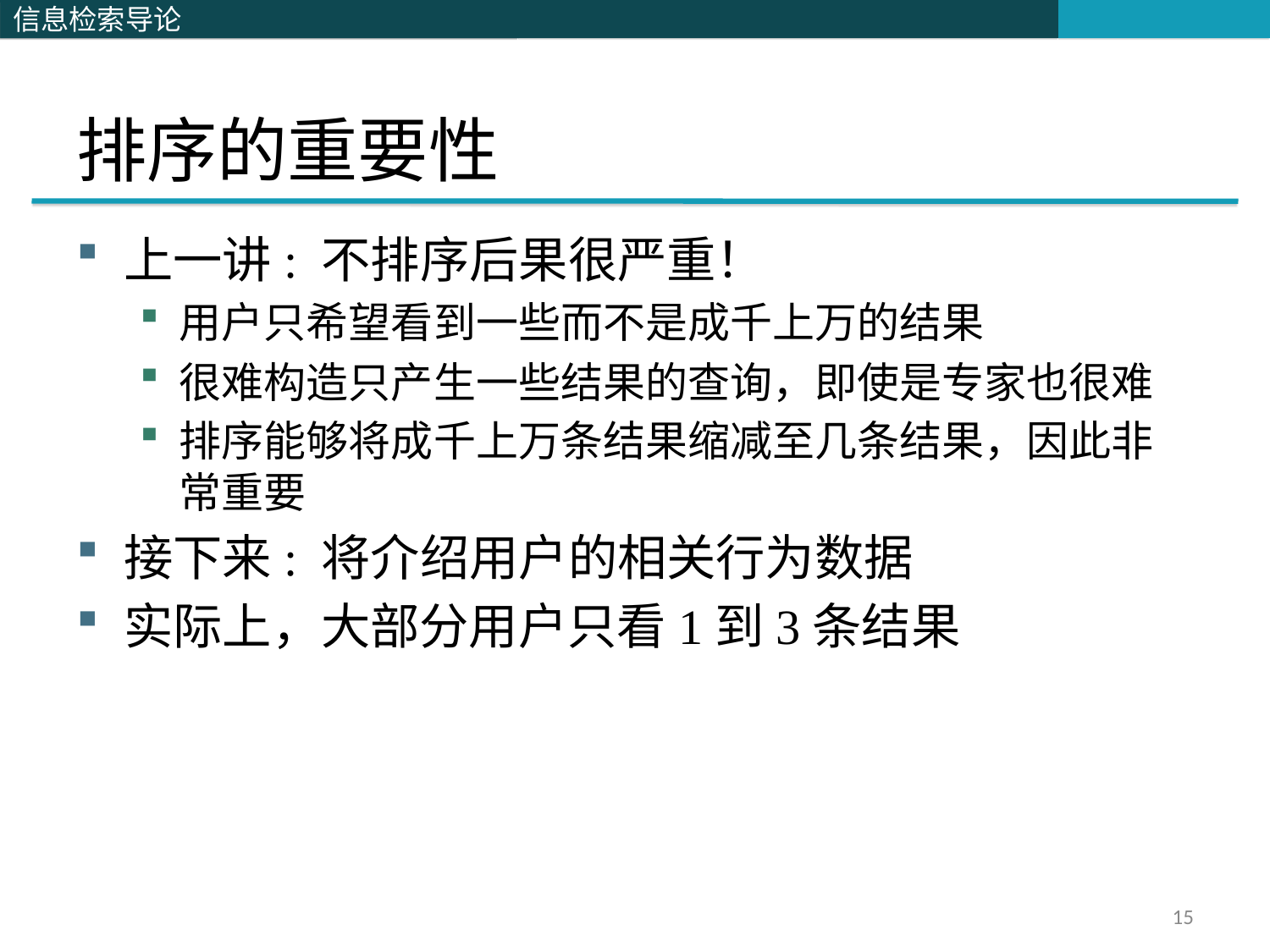

# 排序的重要性
上一讲: 不排序后果很严重！
用户只希望看到一些而不是成千上万的结果
很难构造只产生一些结果的查询，即使是专家也很难
排序能够将成千上万条结果缩减至几条结果，因此非常重要
接下来: 将介绍用户的相关行为数据
实际上，大部分用户只看1到3条结果

15